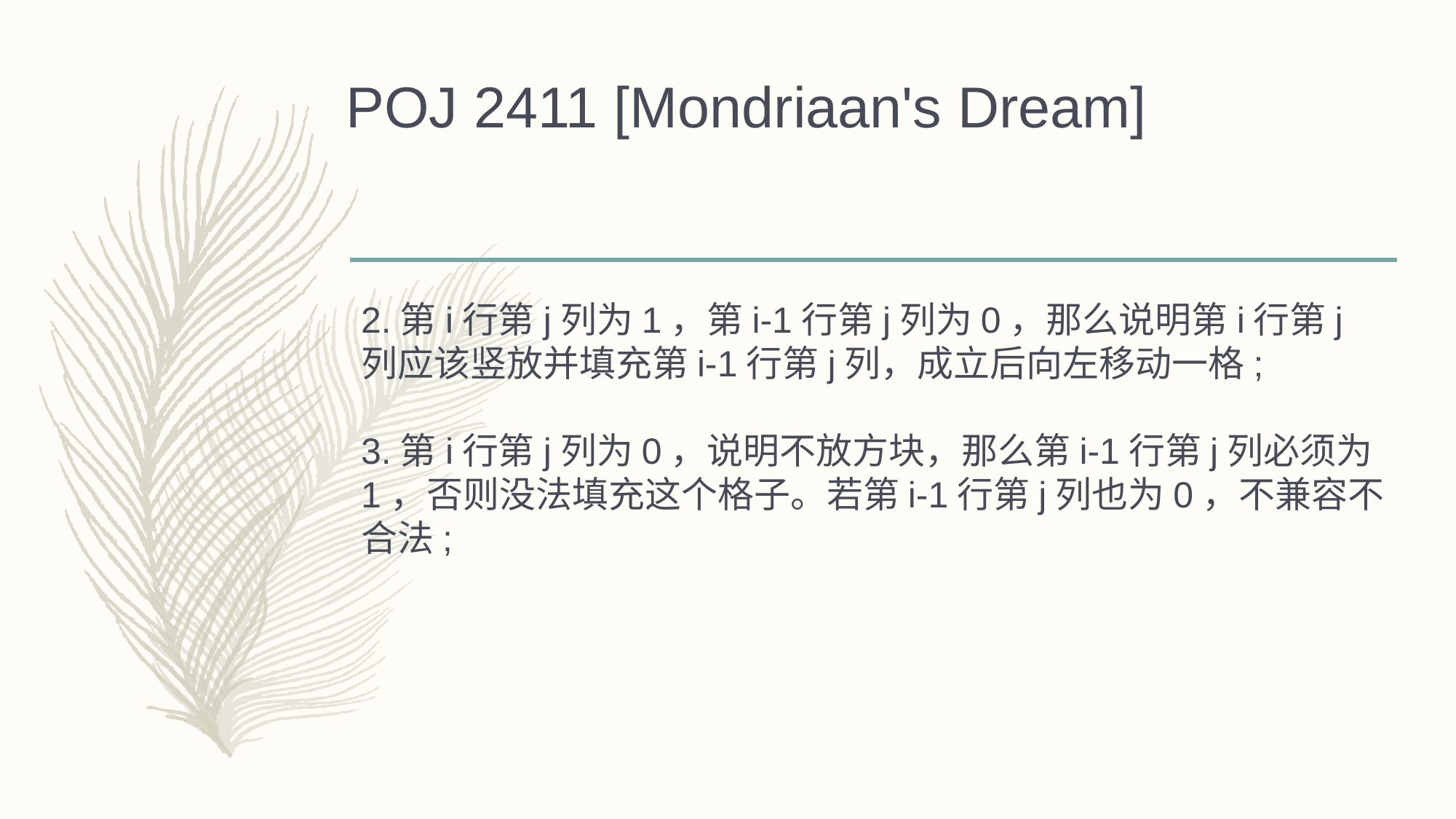

# POJ 2411 [Mondriaan's Dream]
2.第i行第j列为1，第i-1行第j列为0，那么说明第i行第j列应该竖放并填充第i-1行第j列，成立后向左移动一格;

3.第i行第j列为0，说明不放方块，那么第i-1行第j列必须为1，否则没法填充这个格子。若第i-1行第j列也为0，不兼容不合法;